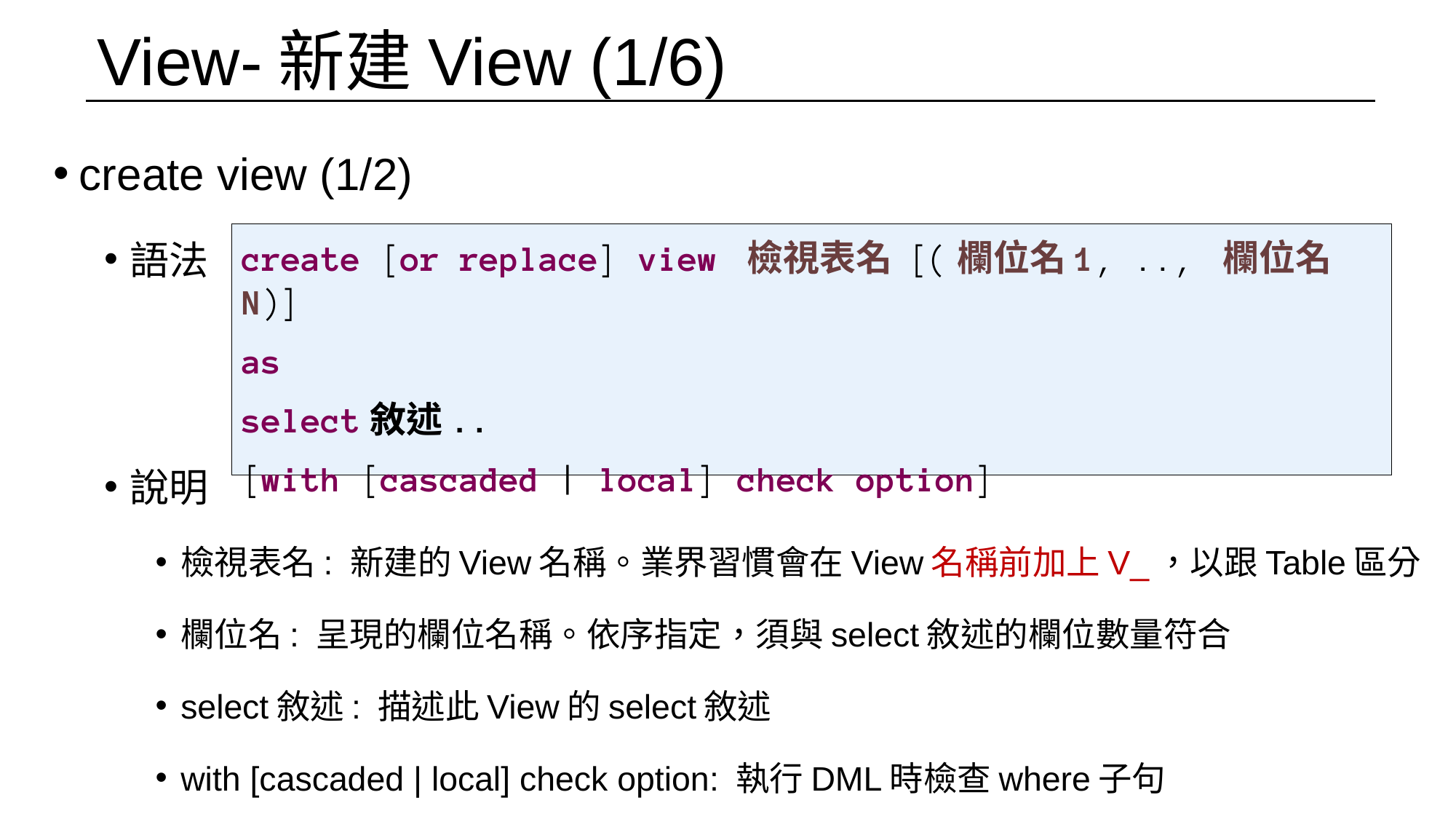

# View-新建View (1/6)
create view (1/2)
語法

說明
檢視表名: 新建的View名稱。業界習慣會在View名稱前加上V_，以跟Table區分
欄位名: 呈現的欄位名稱。依序指定，須與select敘述的欄位數量符合
select敘述: 描述此View的select敘述
with [cascaded | local] check option: 執行DML時檢查where子句
create [or replace] view 檢視表名 [(欄位名1, .., 欄位名N)]
as
select敘述..
[with [cascaded | local] check option]